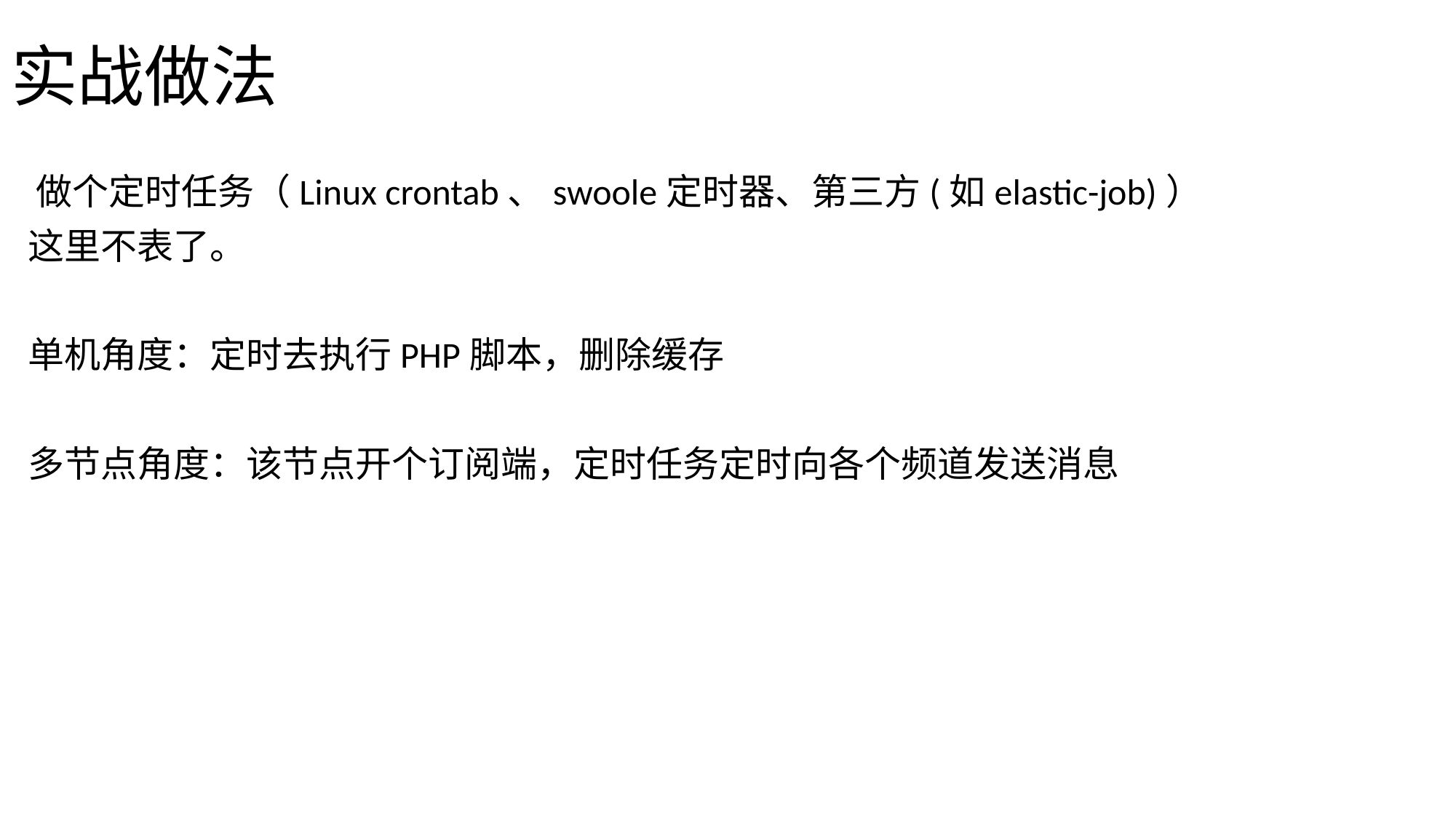

# 实战做法

  做个定时任务（Linux crontab、swoole定时器、第三方(如elastic-job)）
 这里不表了。

 单机角度：定时去执行PHP脚本，删除缓存

 多节点角度：该节点开个订阅端，定时任务定时向各个频道发送消息